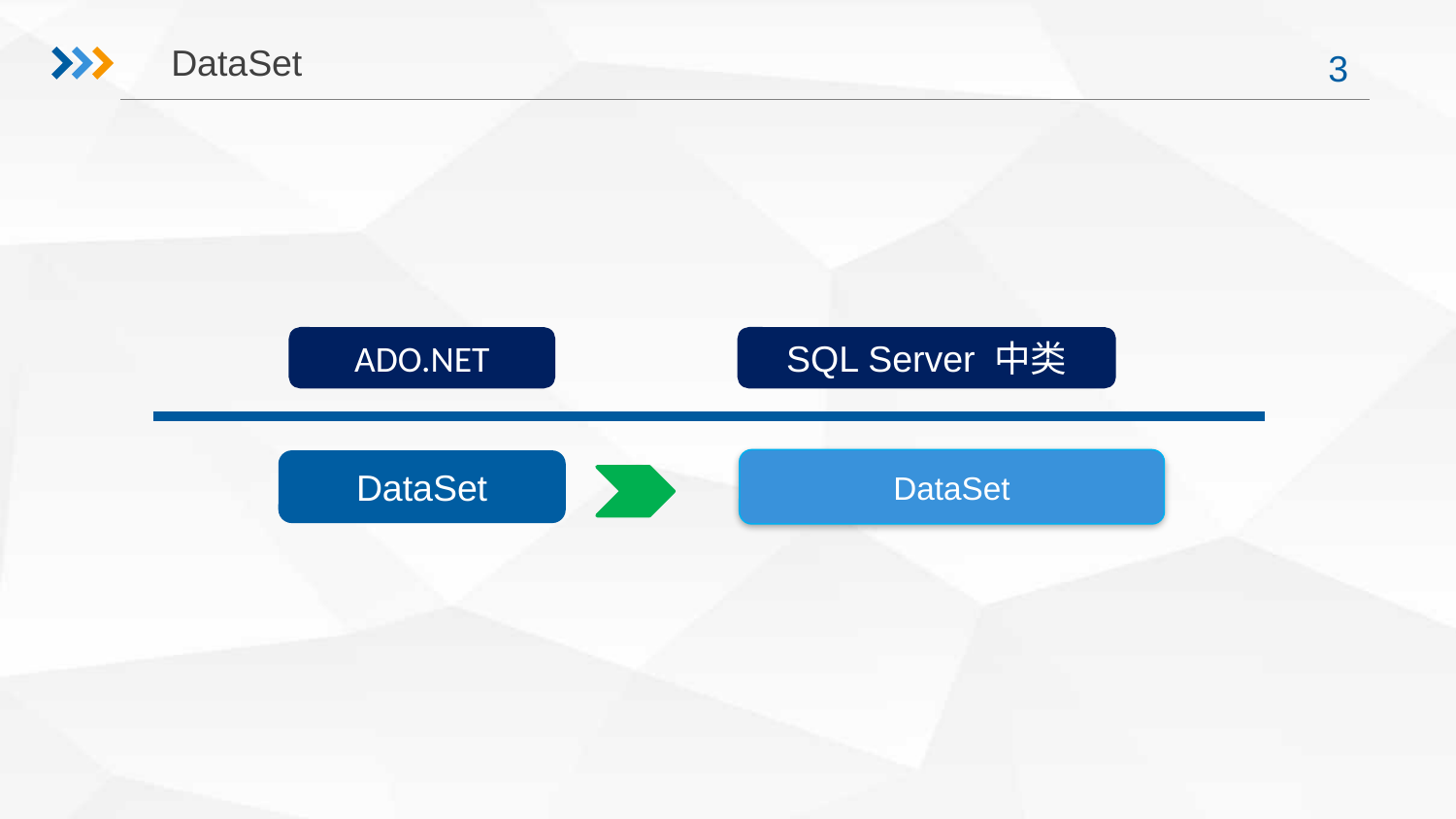

DataSet
ADO.NET
SQL Server 中类
DataSet
DataSet